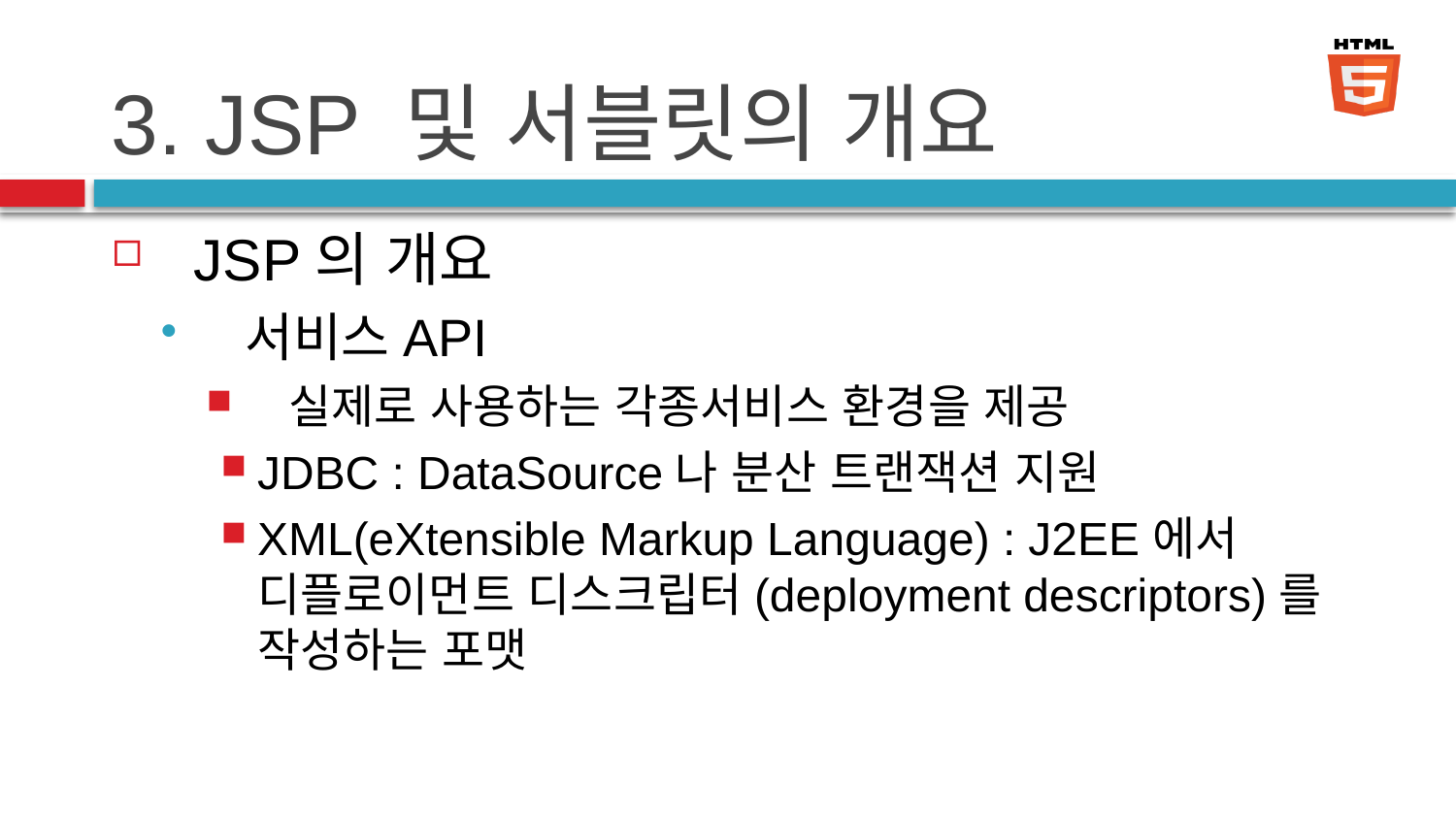

# 3. JSP 및 서블릿의 개요
JSP의 개요
서비스API
실제로 사용하는 각종서비스 환경을 제공
JDBC : DataSource나 분산 트랜잭션 지원
XML(eXtensible Markup Language) : J2EE에서 디플로이먼트 디스크립터(deployment descriptors)를 작성하는 포맷